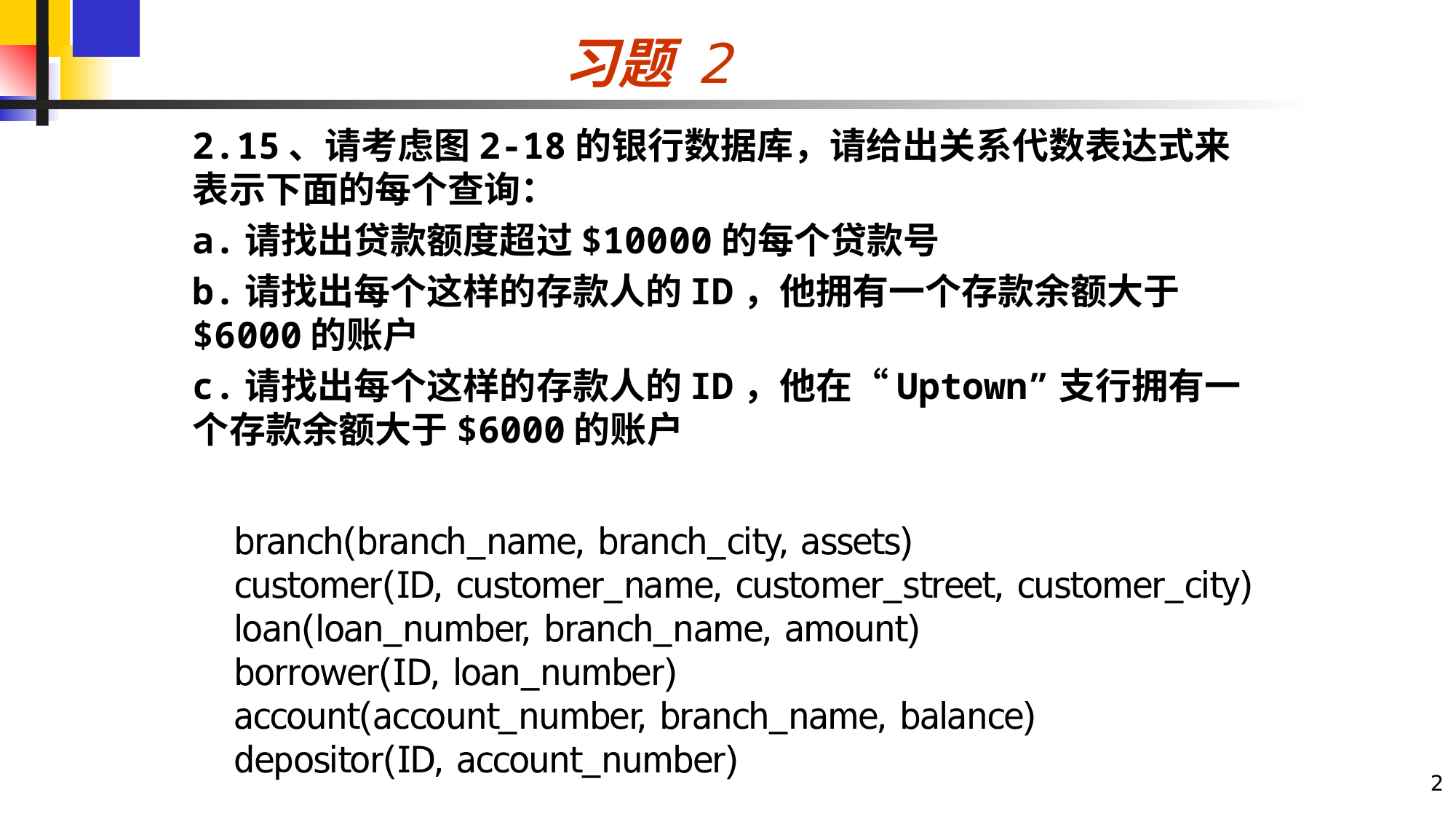

# 习题 2
2.15、请考虑图2-18的银行数据库，请给出关系代数表达式来表示下面的每个查询：
a.请找出贷款额度超过$10000的每个贷款号
b.请找出每个这样的存款人的ID，他拥有一个存款余额大于$6000的账户
c.请找出每个这样的存款人的ID，他在“Uptown”支行拥有一个存款余额大于$6000的账户
branch(branch_name, branch_city, assets)
customer(ID, customer_name, customer_street, customer_city)
loan(loan_number, branch_name, amount)
borrower(ID, loan_number)
account(account_number, branch_name, balance)
depositor(ID, account_number)
2